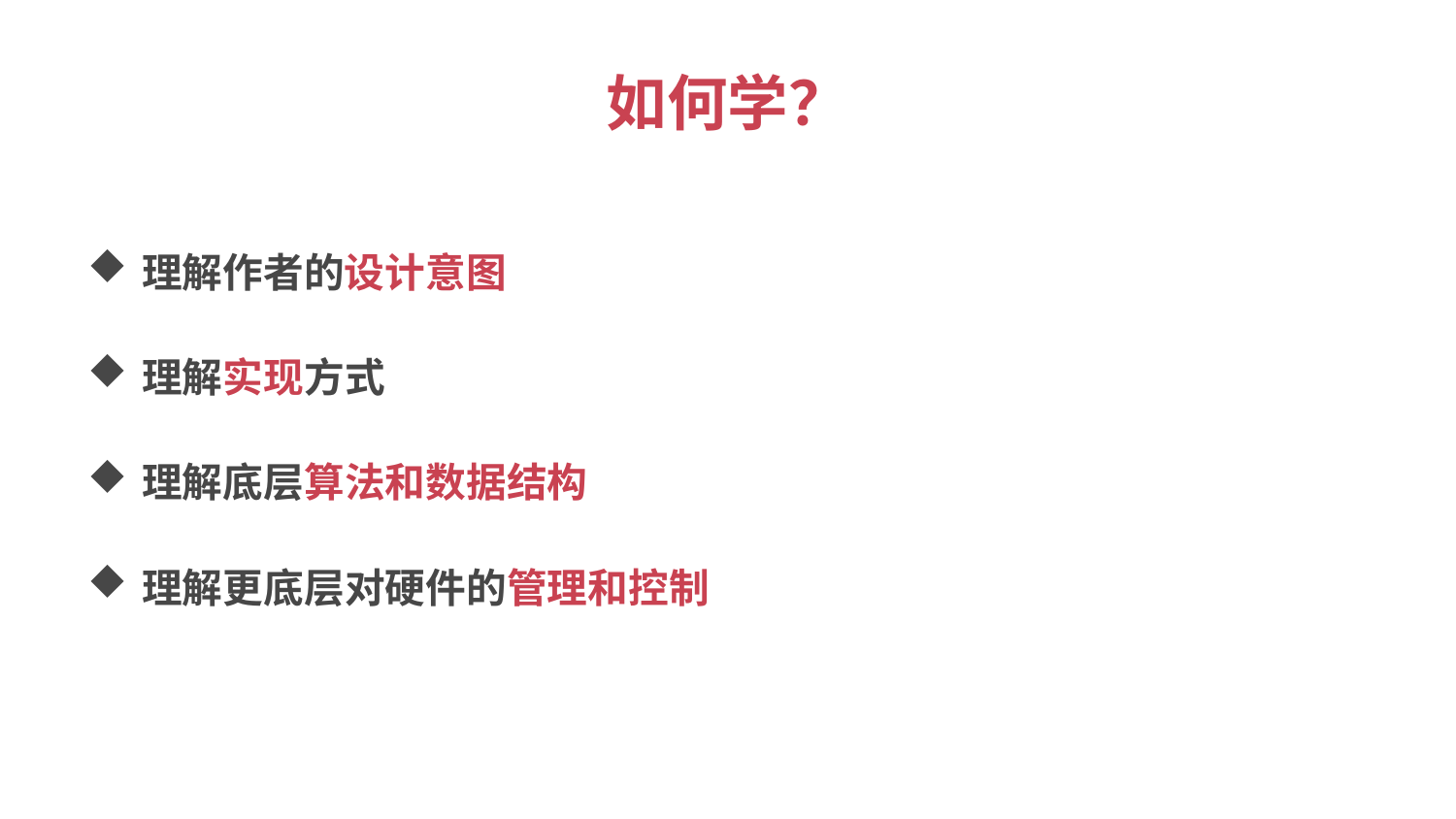

# 如何学？
理解作者的设计意图
理解实现方式
理解底层算法和数据结构
理解更底层对硬件的管理和控制